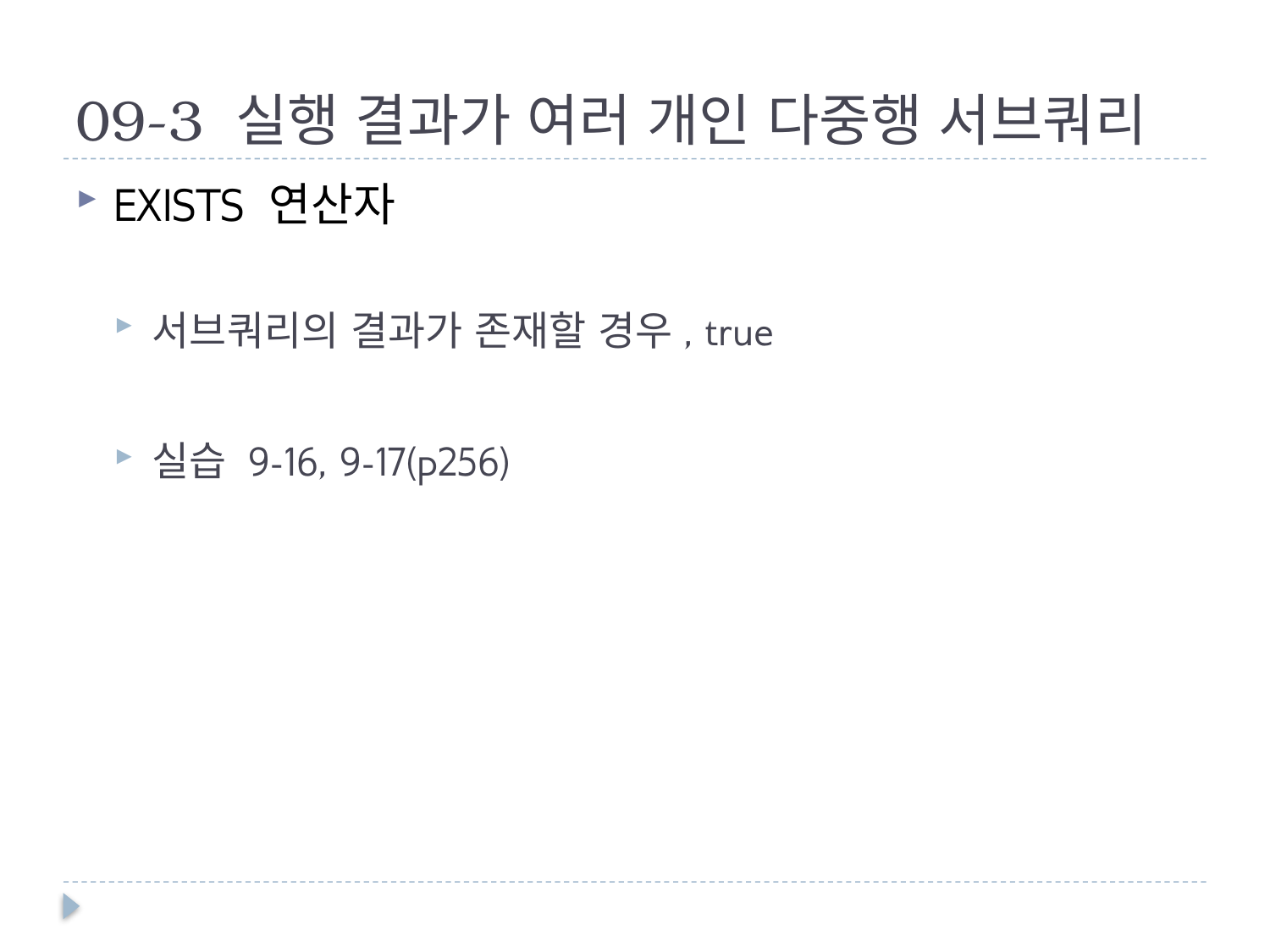

# 09-3 실행 결과가 여러 개인 다중행 서브쿼리
EXISTS 연산자

서브쿼리의 결과가 존재할 경우, true

실습 9-16, 9-17(p256)